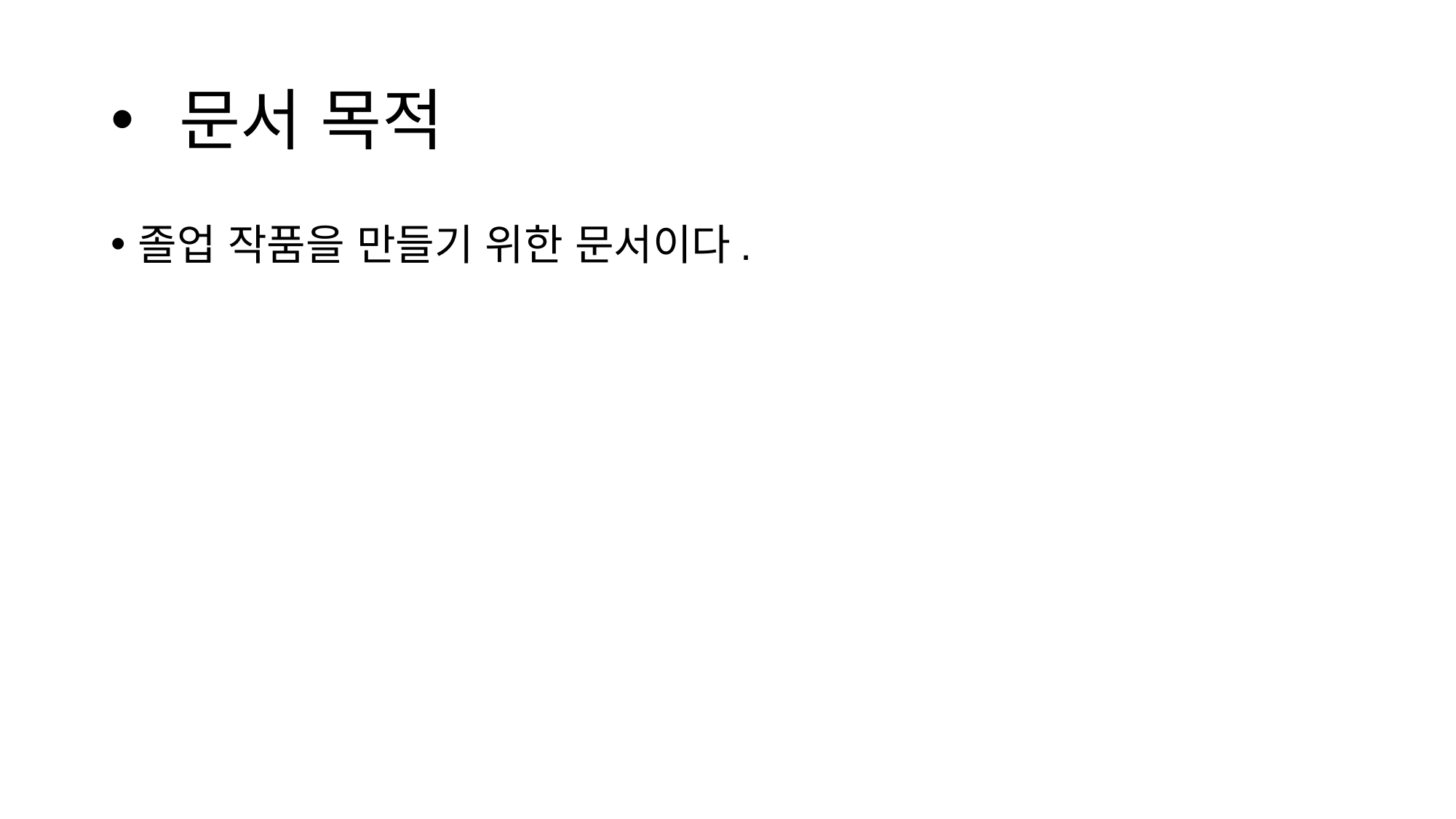

# 문서 목적
졸업 작품을 만들기 위한 문서이다.